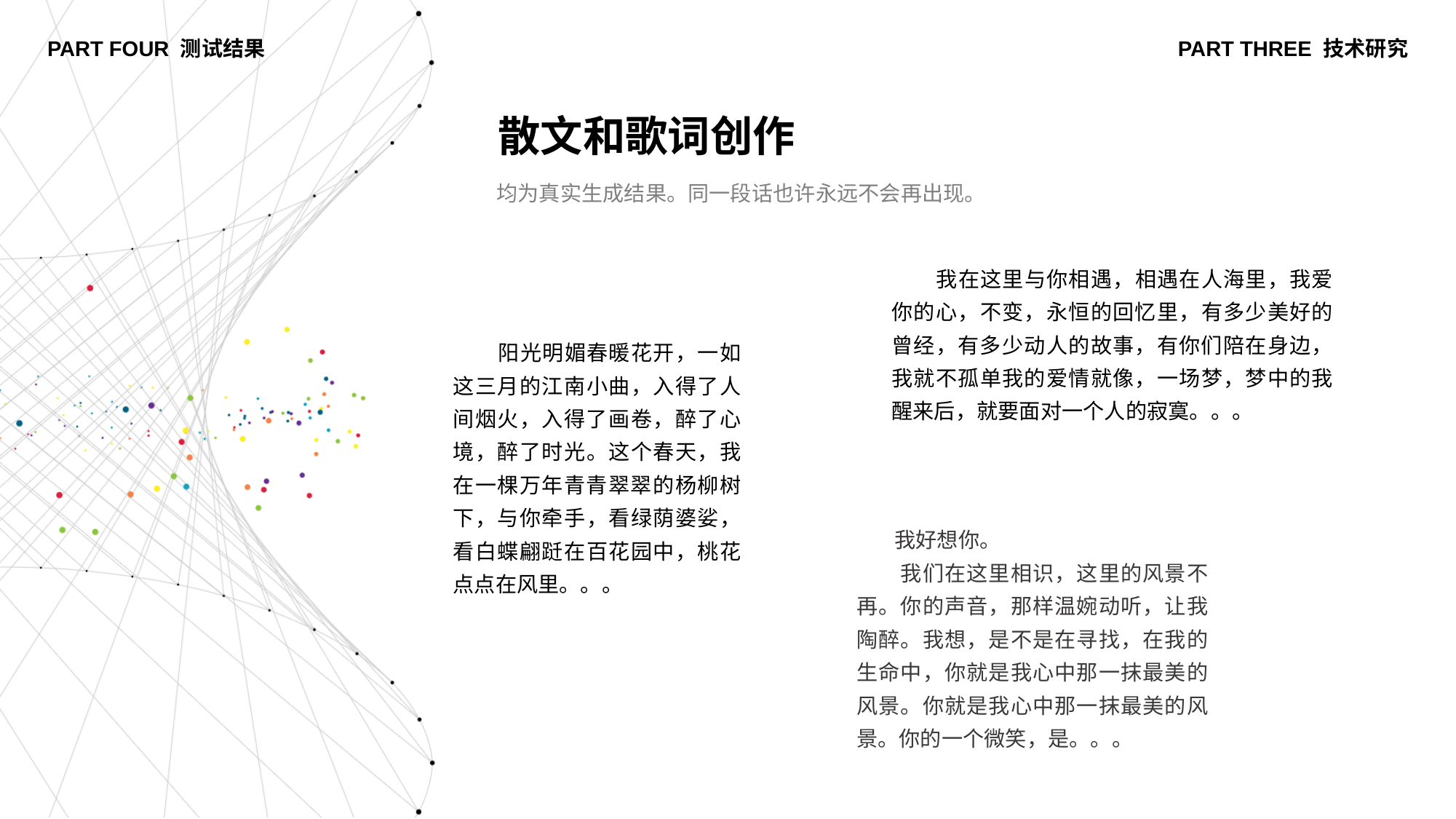

PART FOUR 测试结果
PART THREE 技术研究
散文和歌词创作
均为真实生成结果。同一段话也许永远不会再出现。
       我在这里与你相遇，相遇在人海里，我爱你的心，不变，永恒的回忆里，有多少美好的曾经，有多少动人的故事，有你们陪在身边，我就不孤单我的爱情就像，一场梦，梦中的我醒来后，就要面对一个人的寂寞。。。
       阳光明媚春暖花开，一如这三月的江南小曲，入得了人间烟火，入得了画卷，醉了心境，醉了时光。这个春天，我在一棵万年青青翠翠的杨柳树下，与你牵手，看绿荫婆娑，看白蝶翩跹在百花园中，桃花点点在风里。。。
       我好想你。
       我们在这里相识，这里的风景不再。你的声音，那样温婉动听，让我陶醉。我想，是不是在寻找，在我的生命中，你就是我心中那一抹最美的风景。你就是我心中那一抹最美的风景。你的一个微笑，是。。。